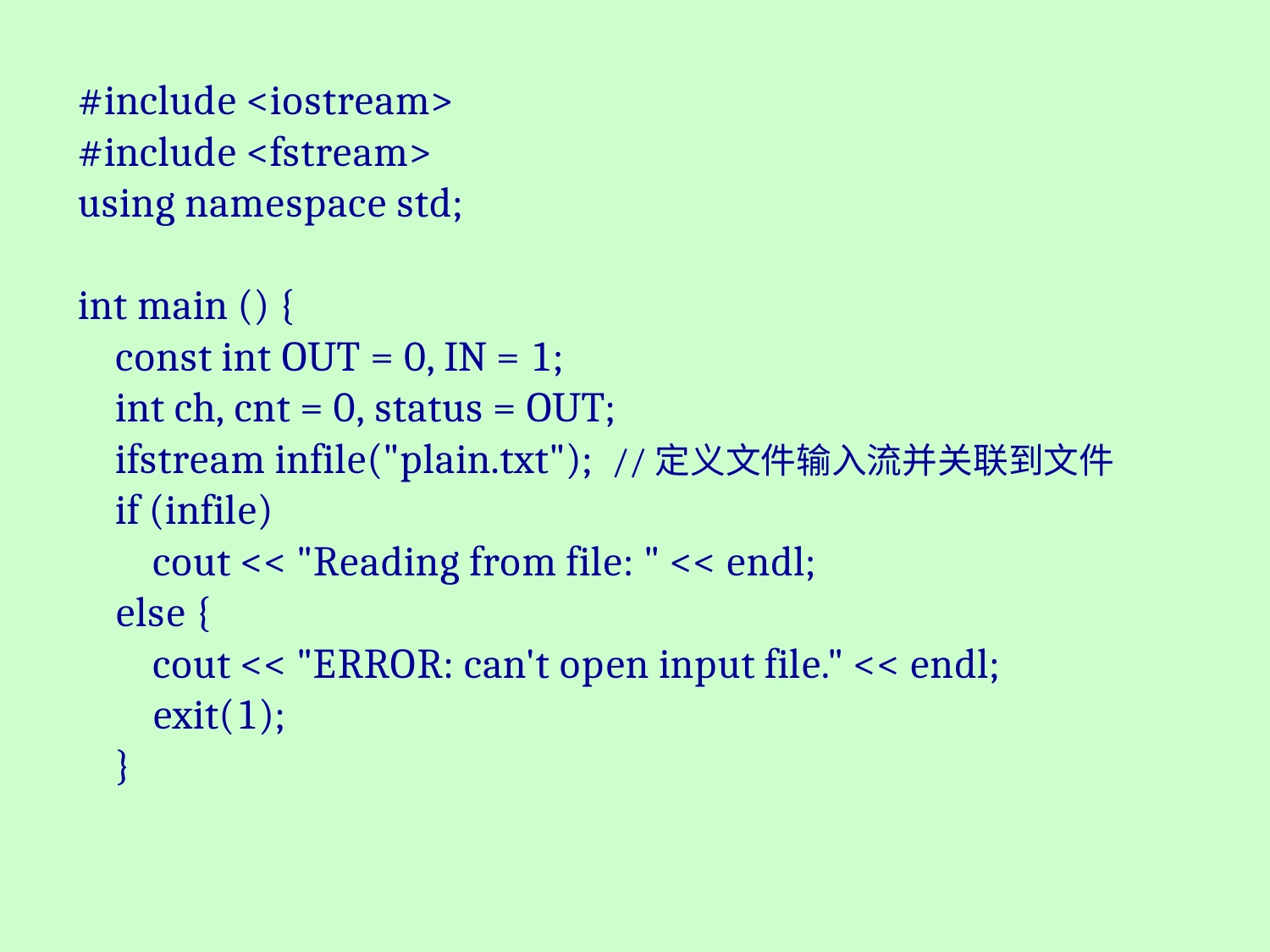

#include <iostream>
#include <fstream>
using namespace std;

int main () {
    const int OUT = 0, IN = 1;
    int ch, cnt = 0, status = OUT;
    ifstream infile("plain.txt");  //定义文件输入流并关联到文件
    if (infile)
        cout << "Reading from file: " << endl;
    else {
        cout << "ERROR: can't open input file." << endl;
        exit(1);
    }
116